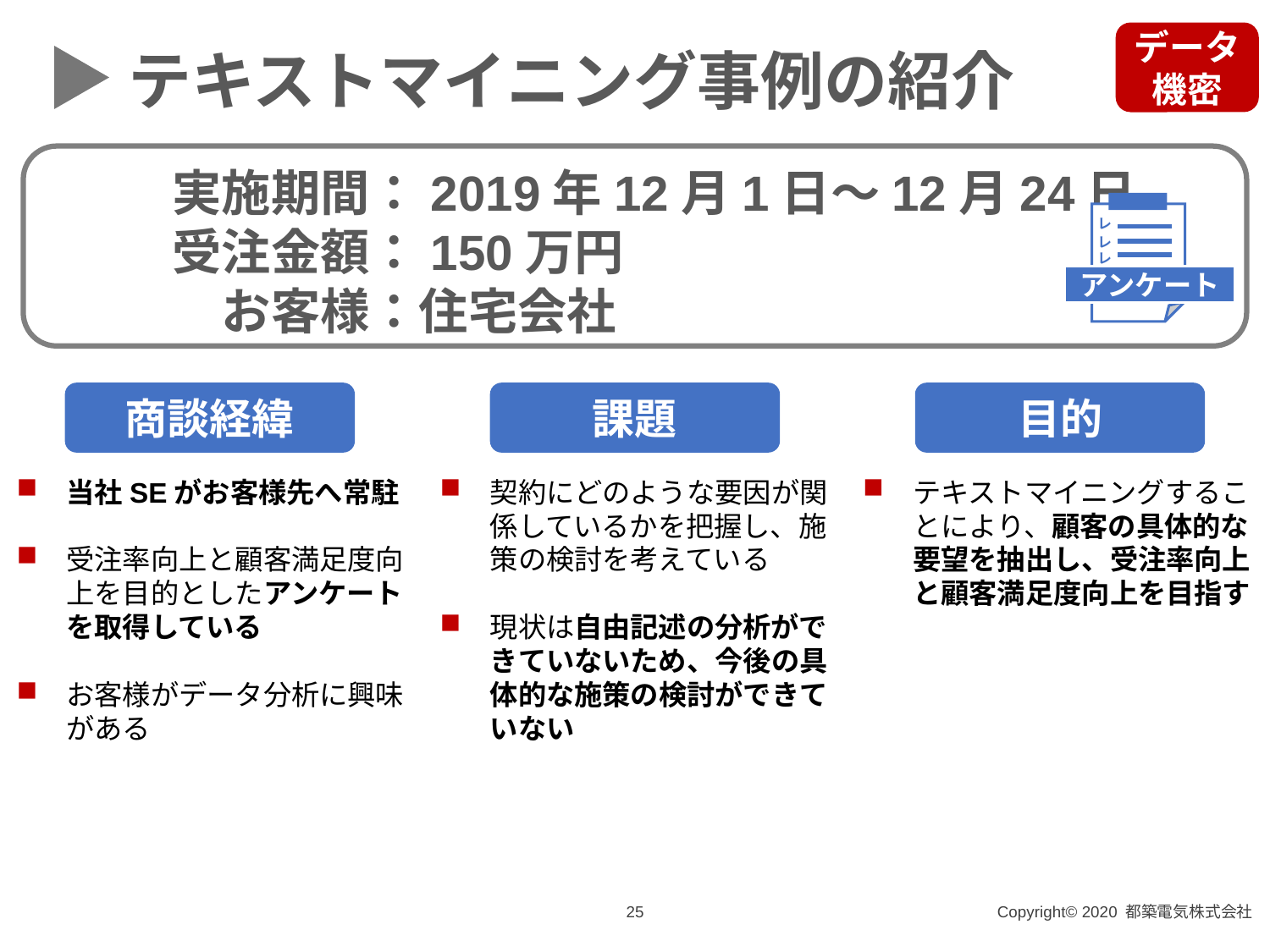

データ機密
テキストマイニング事例の紹介

	実施期間：2019年12月1日～12月24日
	受注金額：150万円
	　お客様：住宅会社

レ
レ
レ
アンケート
商談経緯
課題
目的
当社SEがお客様先へ常駐

受注率向上と顧客満足度向上を目的としたアンケートを取得している

お客様がデータ分析に興味がある
契約にどのような要因が関係しているかを把握し、施策の検討を考えている

現状は自由記述の分析ができていないため、今後の具体的な施策の検討ができていない
テキストマイニングすることにより、顧客の具体的な要望を抽出し、受注率向上と顧客満足度向上を目指す
25
Copyright© 2020 都築電気株式会社